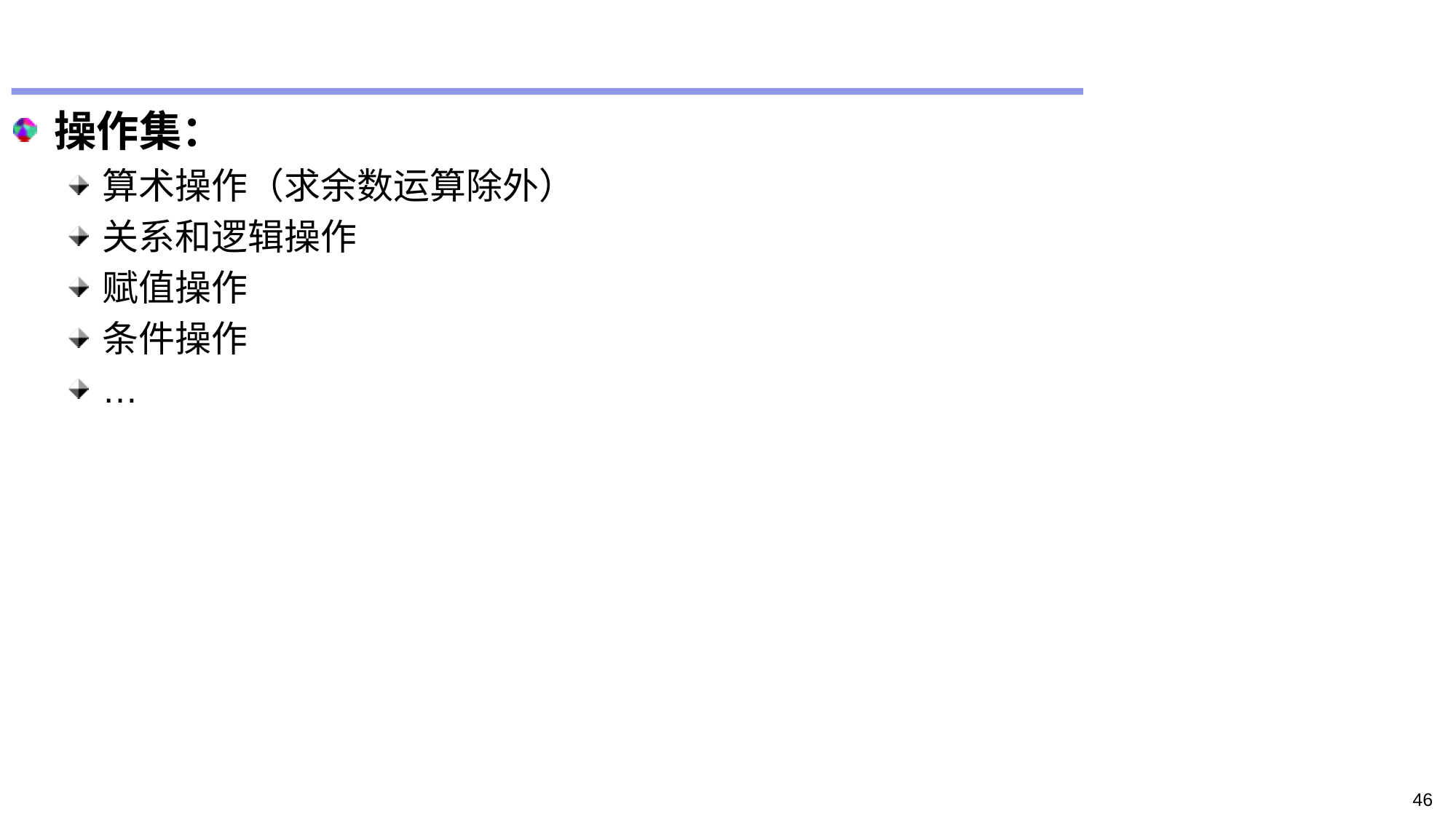

#
操作集：
算术操作（求余数运算除外）
关系和逻辑操作
赋值操作
条件操作
…

46